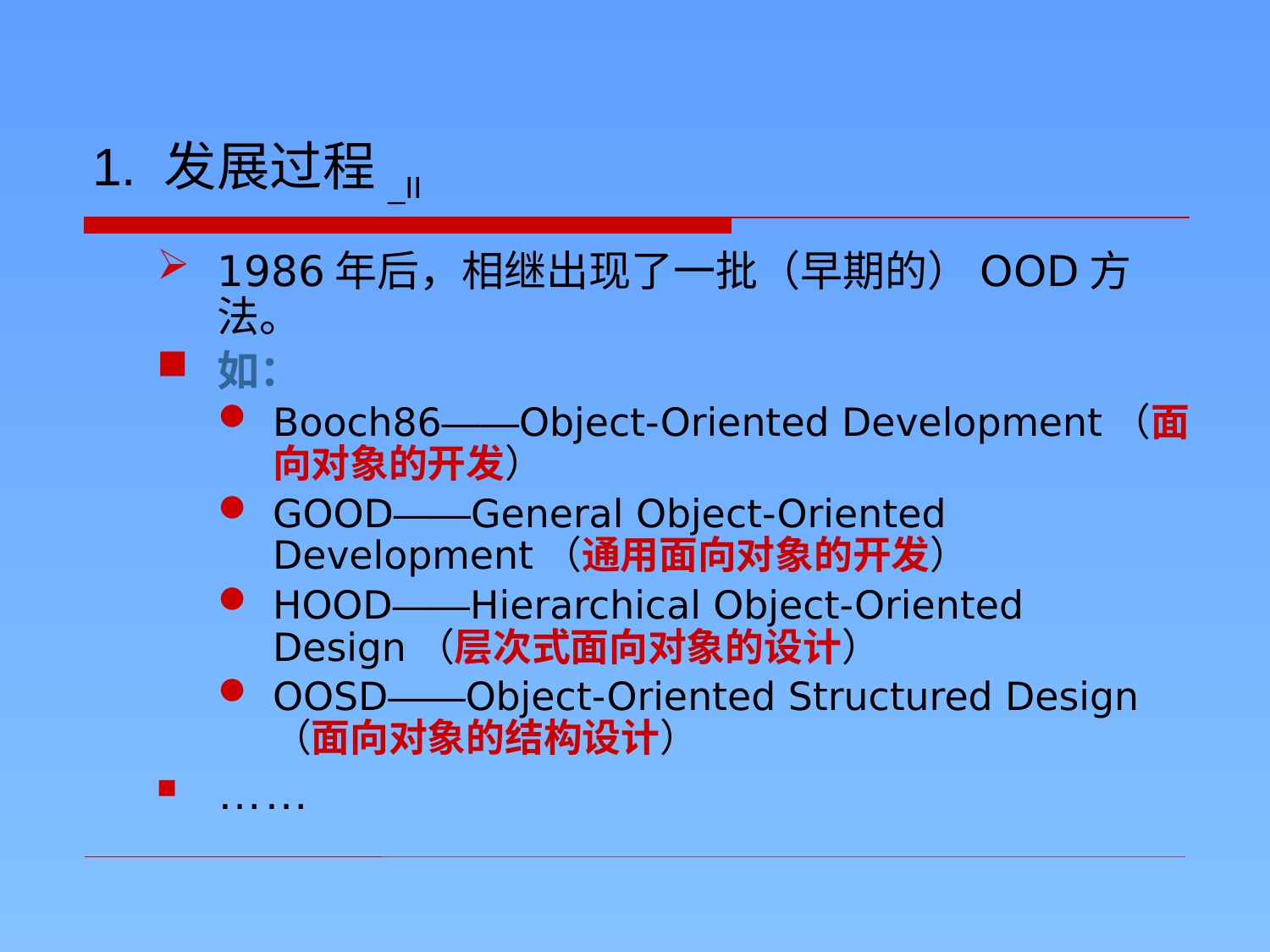

1. 发展过程_II
1986年后，相继出现了一批（早期的）OOD方法。
如：
Booch86——Object-Oriented Development（面向对象的开发）
GOOD——General Object-Oriented Development（通用面向对象的开发）
HOOD——Hierarchical Object-Oriented Design（层次式面向对象的设计）
OOSD——Object-Oriented Structured Design（面向对象的结构设计）
……